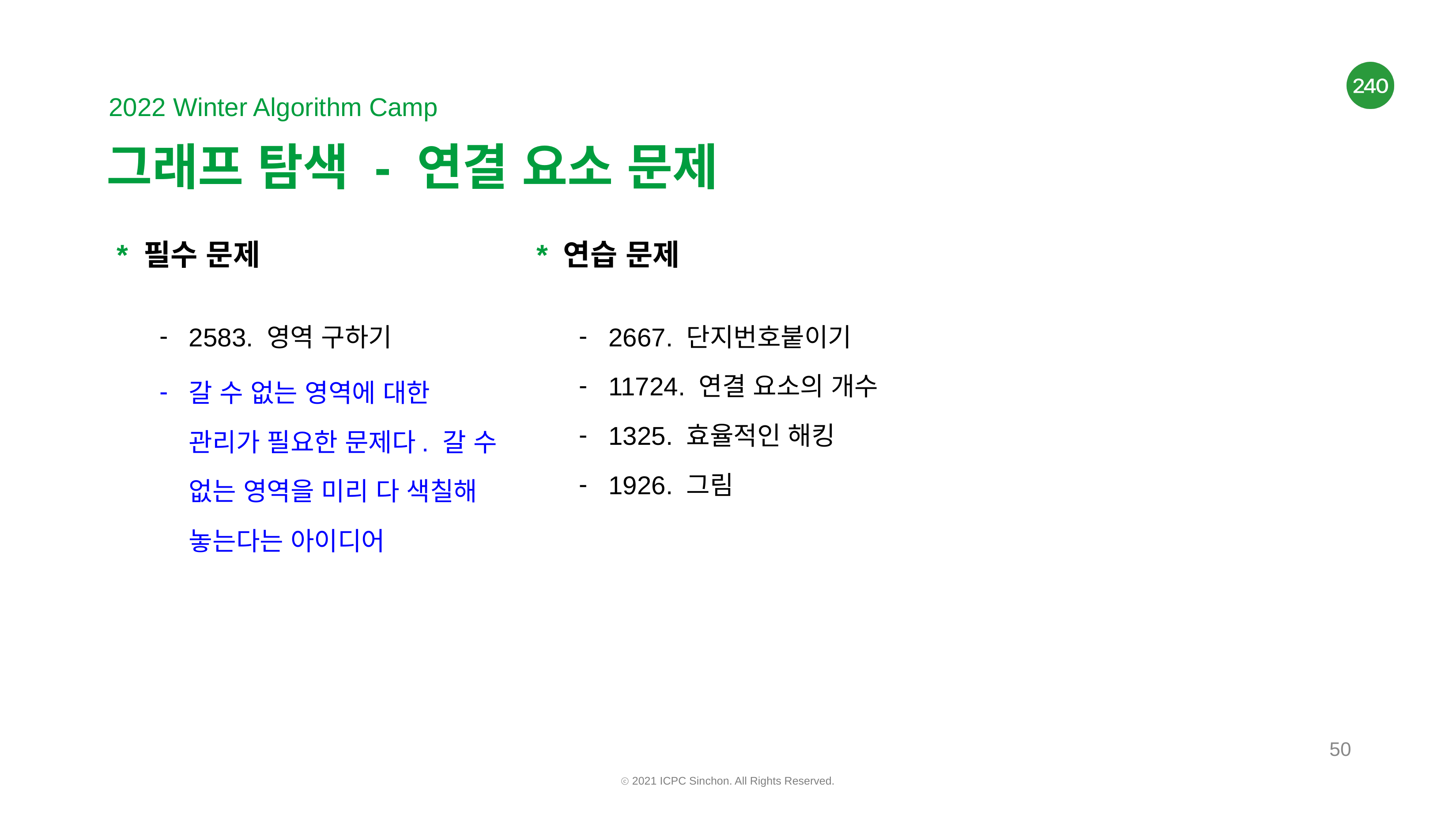

# 그래프 탐색 - 연결 요소 문제
* 필수 문제
* 연습 문제
2583. 영역 구하기
2667. 단지번호붙이기
11724. 연결 요소의 개수
1325. 효율적인 해킹
1926. 그림
갈 수 없는 영역에 대한 관리가 필요한 문제다. 갈 수 없는 영역을 미리 다 색칠해 놓는다는 아이디어
50
ⓒ 2021 ICPC Sinchon. All Rights Reserved.